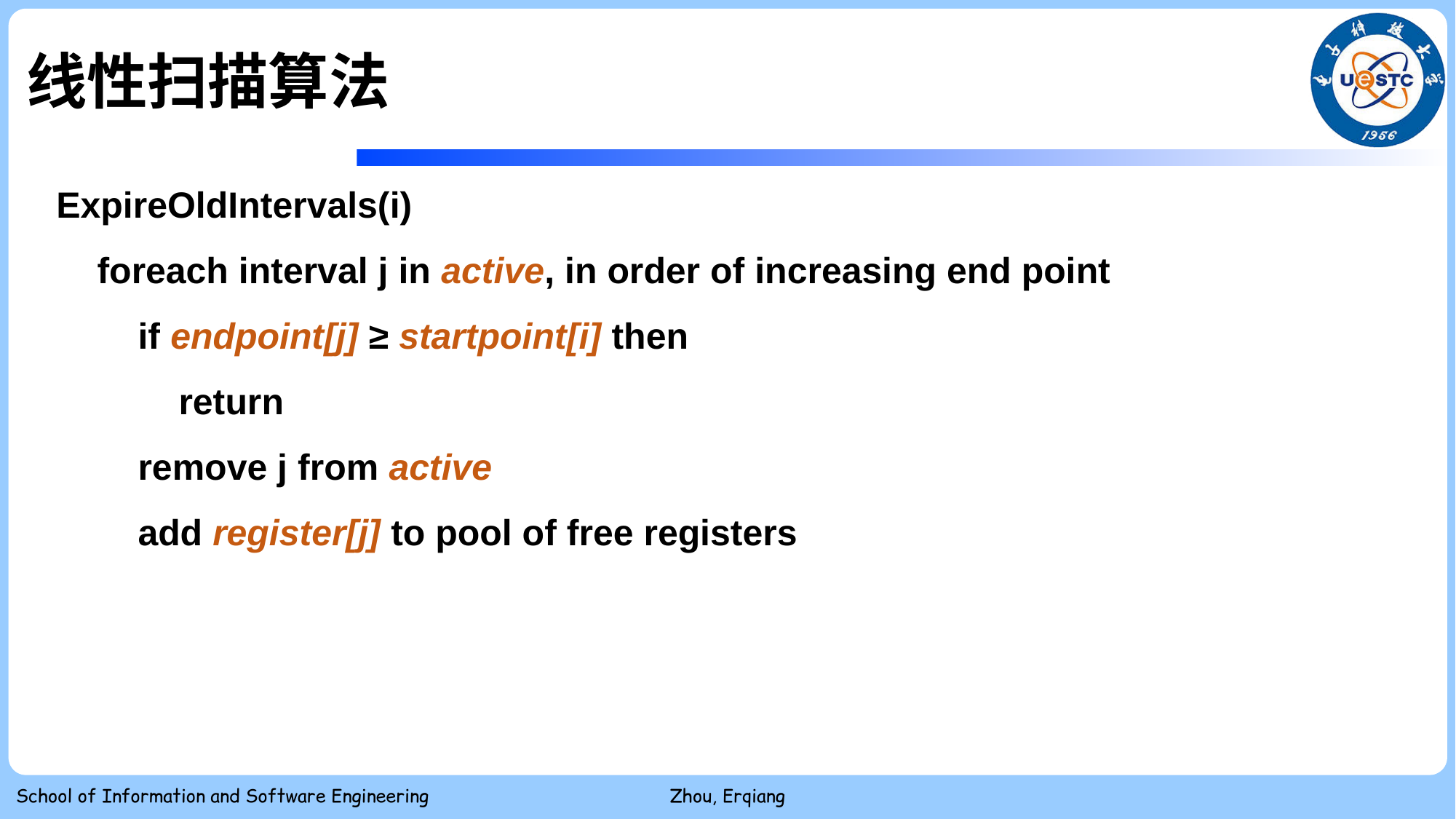

# 线性扫描算法
ExpireOldIntervals(i)
    foreach interval j in active, in order of increasing end point
        if endpoint[j] ≥ startpoint[i] then
            return
        remove j from active
        add register[j] to pool of free registers
School of Information and Software Engineering
Zhou, Erqiang
33